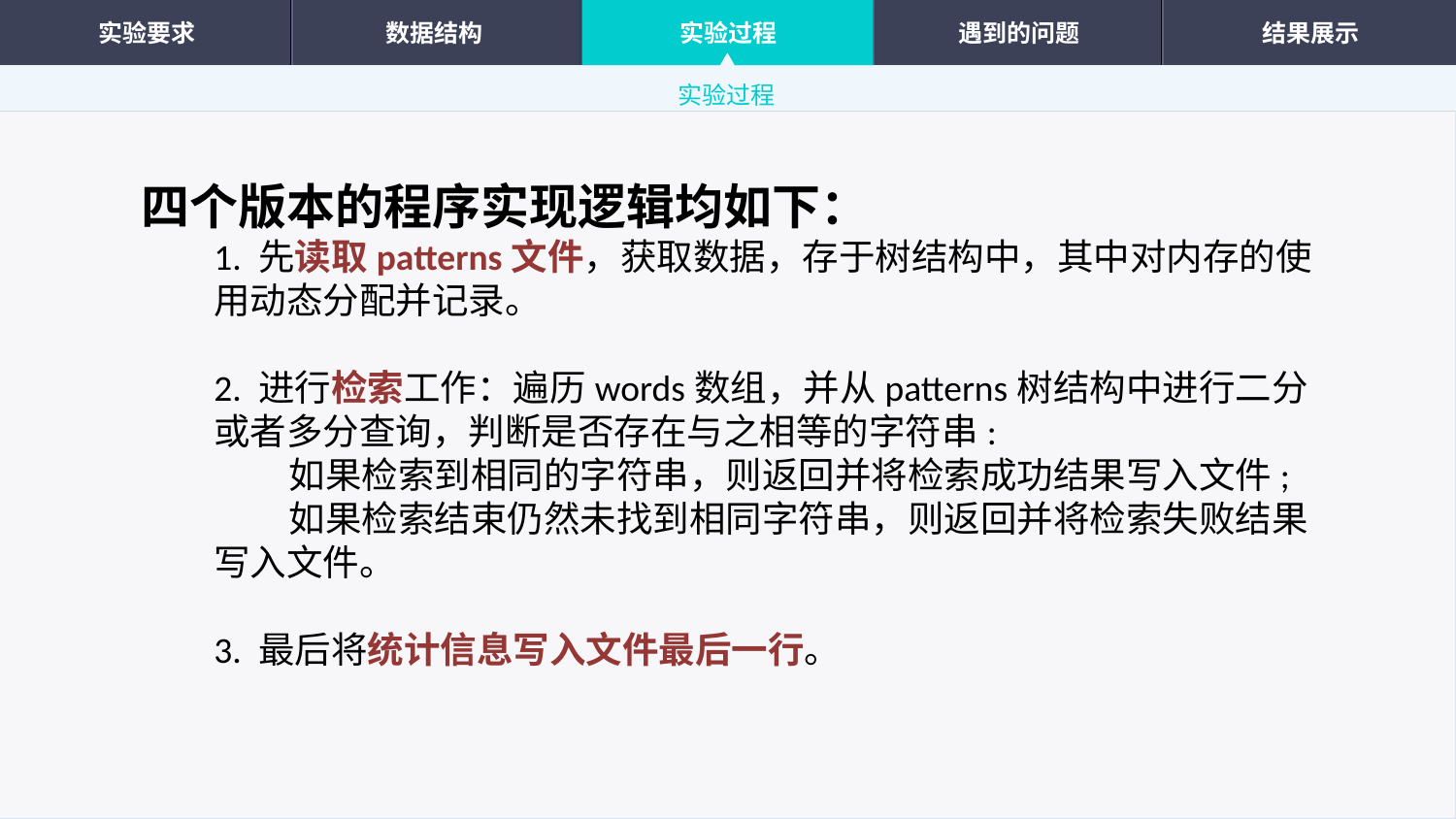

实验要求
数据结构
实验过程
遇到的问题
结果展示
实验过程
四个版本的程序实现逻辑均如下：
1. 先读取patterns文件，获取数据，存于树结构中，其中对内存的使用动态分配并记录。

2. 进行检索工作：遍历words数组，并从patterns树结构中进行二分或者多分查询，判断是否存在与之相等的字符串:
        如果检索到相同的字符串，则返回并将检索成功结果写入文件;
        如果检索结束仍然未找到相同字符串，则返回并将检索失败结果写入文件。

3. 最后将统计信息写入文件最后一行。